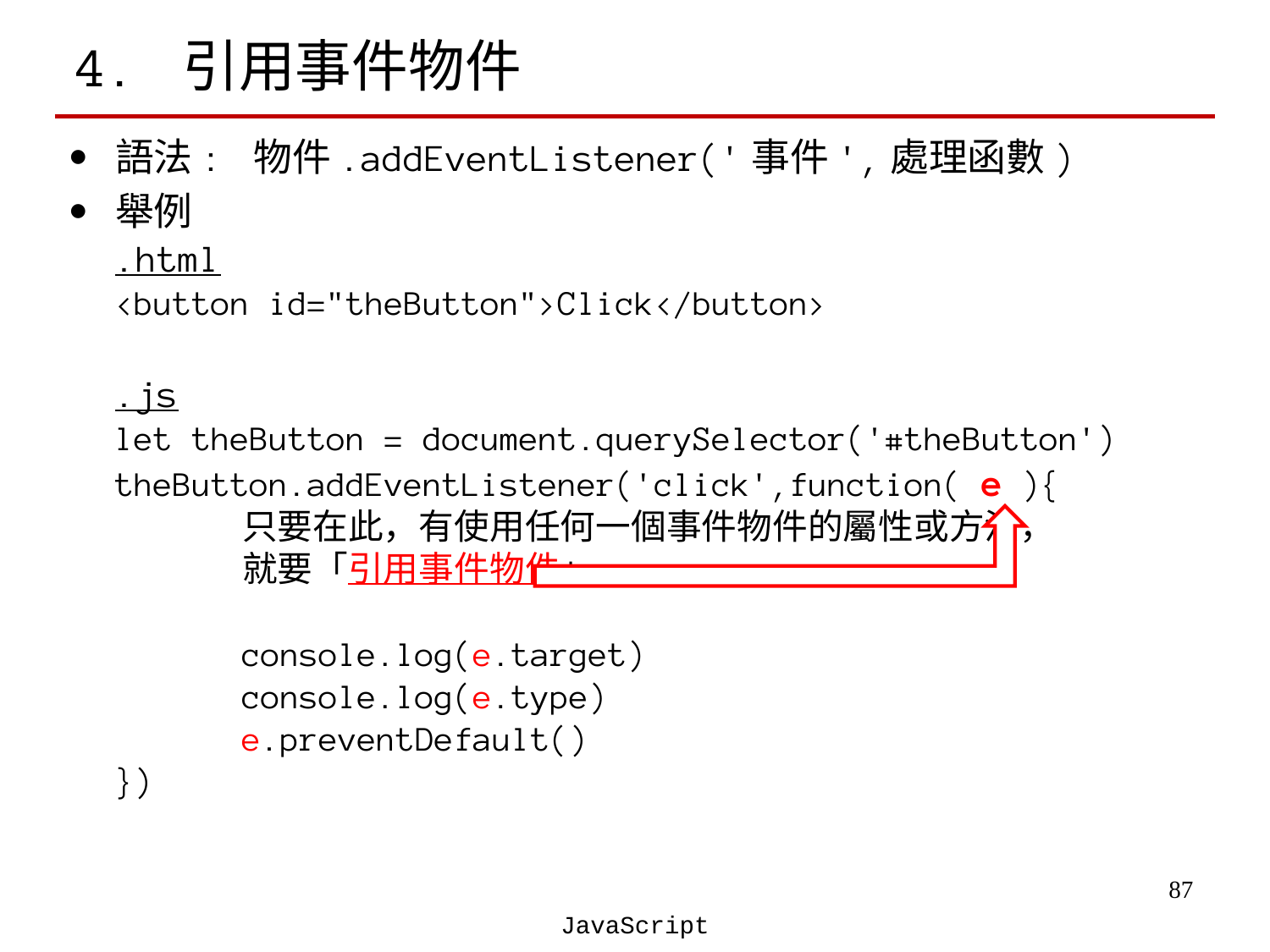

# 4. 引用事件物件
語法: 物件.addEventListener('事件',處理函數)
舉例
.html
<button id="theButton">Click</button>
.js
let theButton = document.querySelector('#theButton')
theButton.addEventListener('click',function( e ){
	只要在此，有使用任何一個事件物件的屬性或方法，
	就要「引用事件物件」
	console.log(e.target)
	console.log(e.type)
	e.preventDefault()
})

87
JavaScript